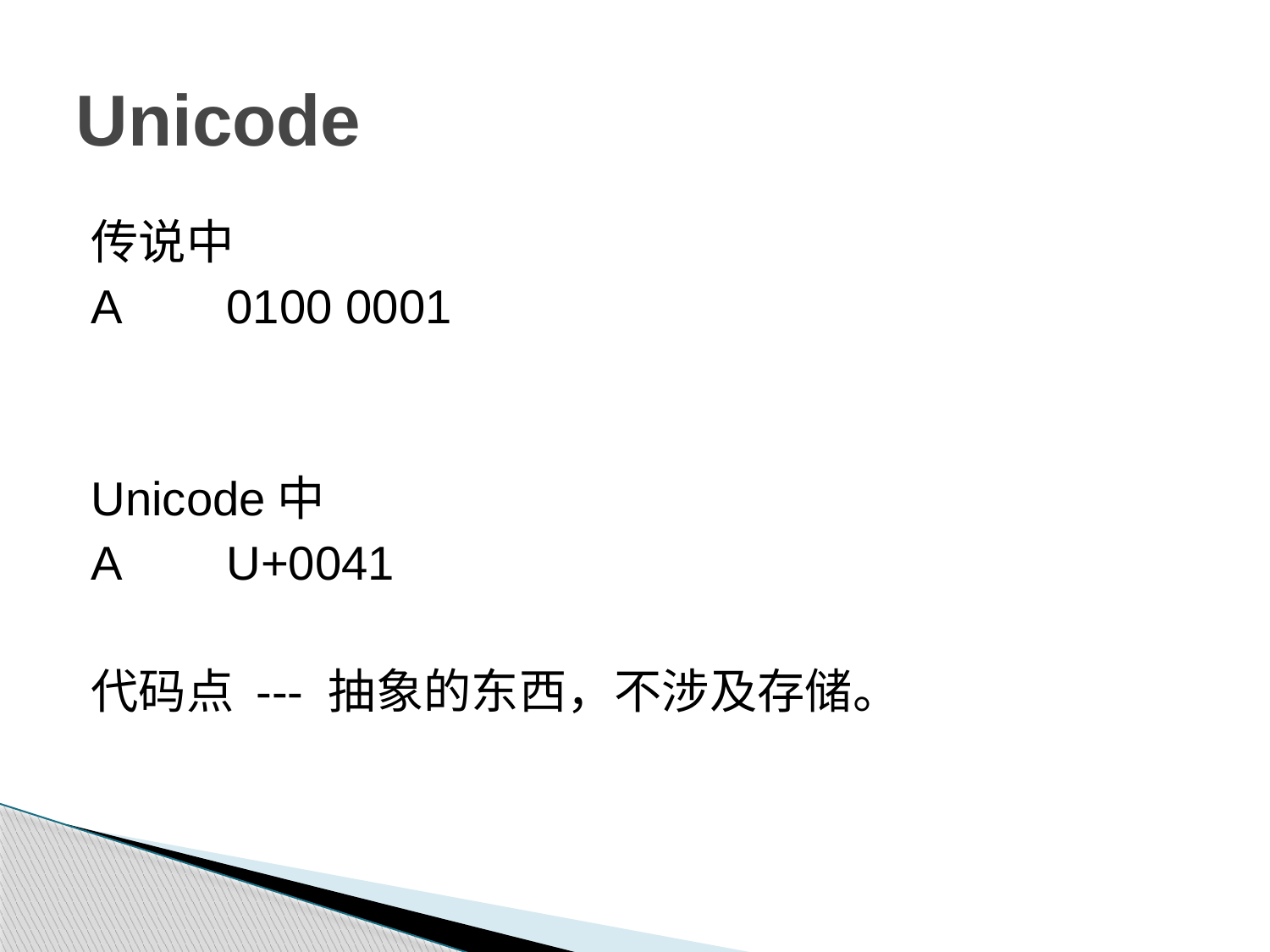

# Unicode
传说中
A        0100 0001

Unicode中
A        U+0041

代码点 --- 抽象的东西，不涉及存储。